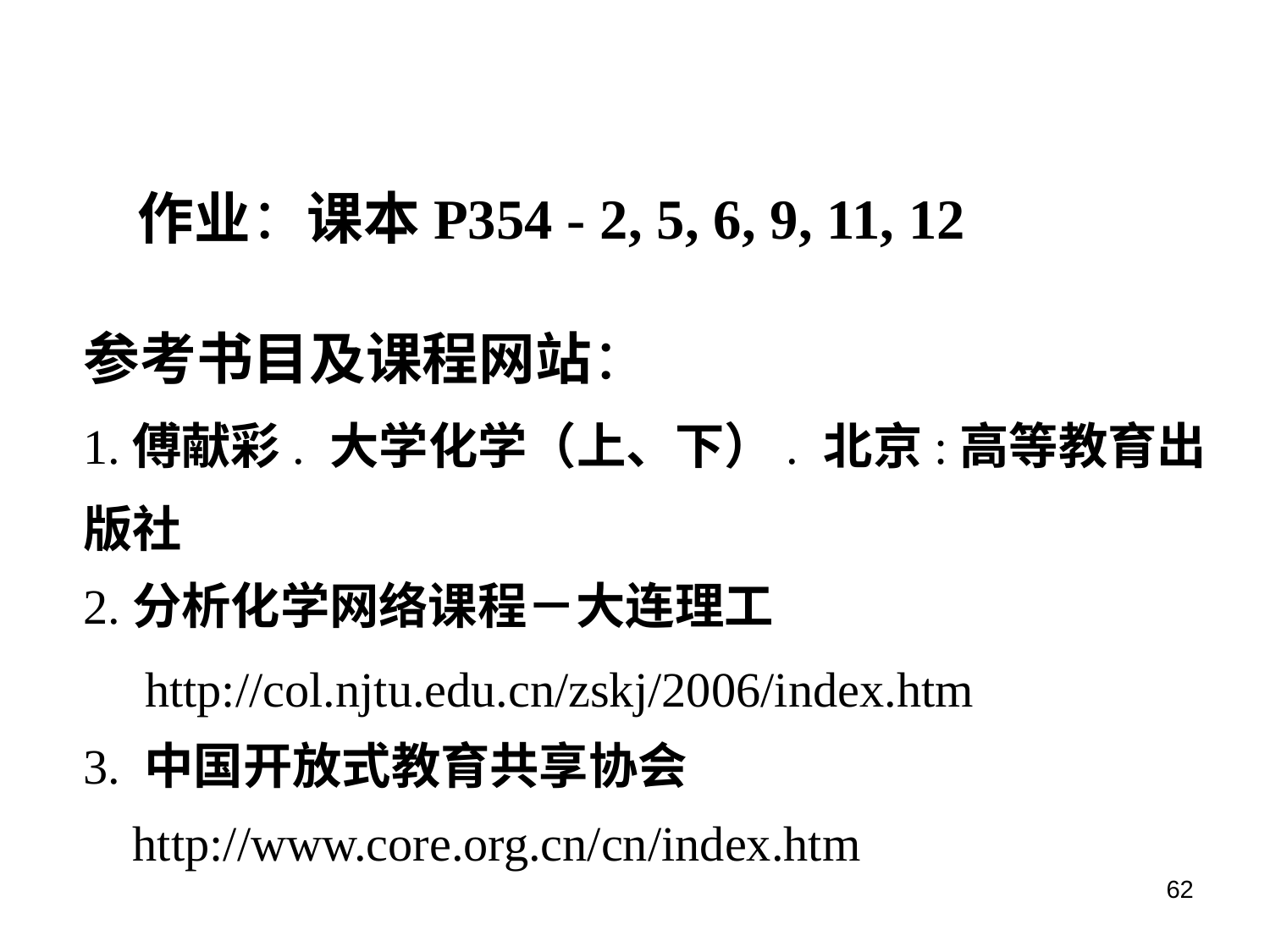

作业：课本P354 - 2, 5, 6, 9, 11, 12
参考书目及课程网站：
1.傅献彩. 大学化学（上、下）. 北京:高等教育出版社
2.分析化学网络课程－大连理工
     http://col.njtu.edu.cn/zskj/2006/index.htm
3. 中国开放式教育共享协会
    http://www.core.org.cn/cn/index.htm
62